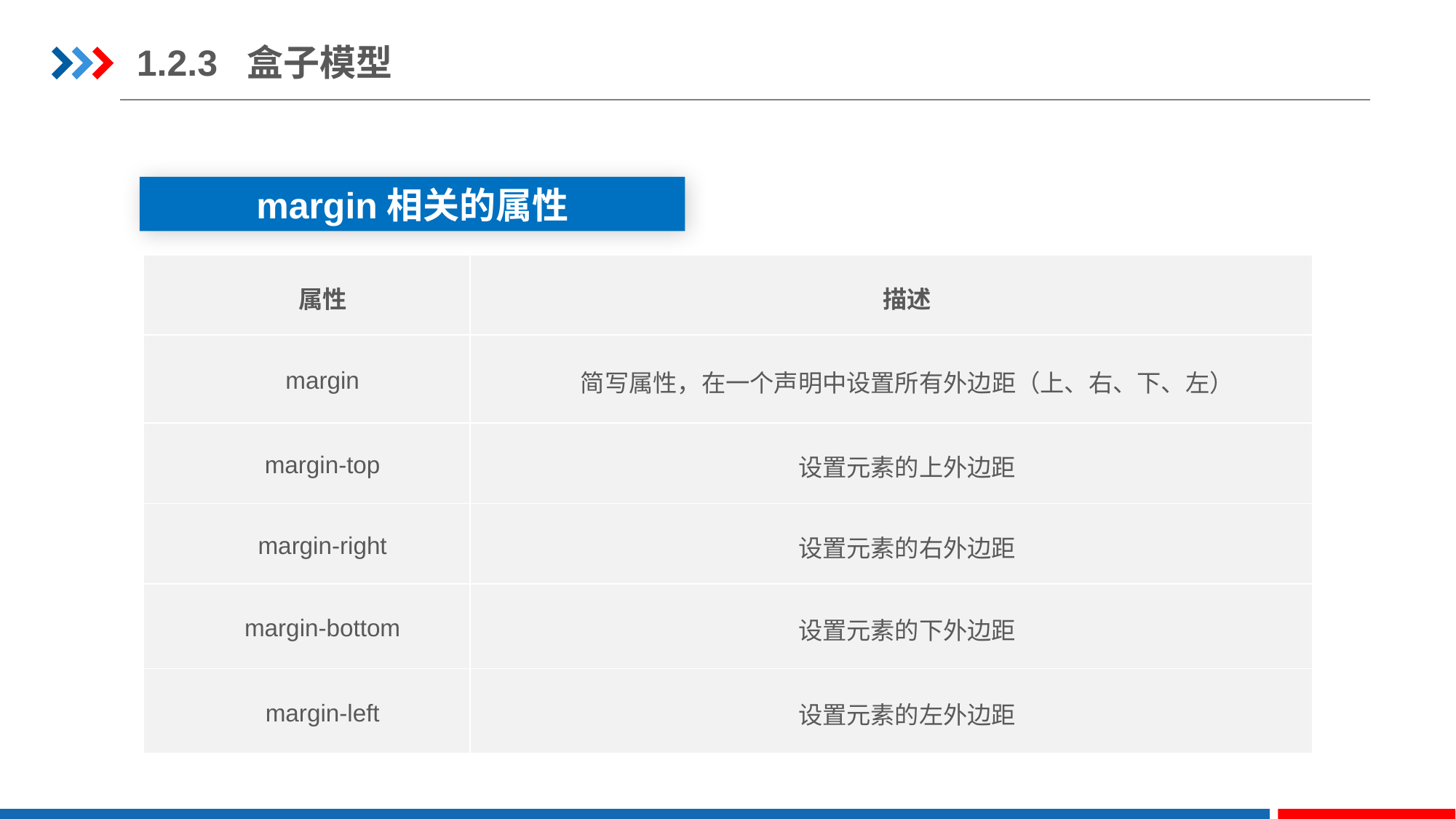

1.2.3  盒子模型
margin相关的属性
| 属性 | 描述 |
| --- | --- |
| margin | 简写属性，在一个声明中设置所有外边距（上、右、下、左） |
| margin-top | 设置元素的上外边距 |
| margin-right | 设置元素的右外边距 |
| margin-bottom | 设置元素的下外边距 |
| margin-left | 设置元素的左外边距 |